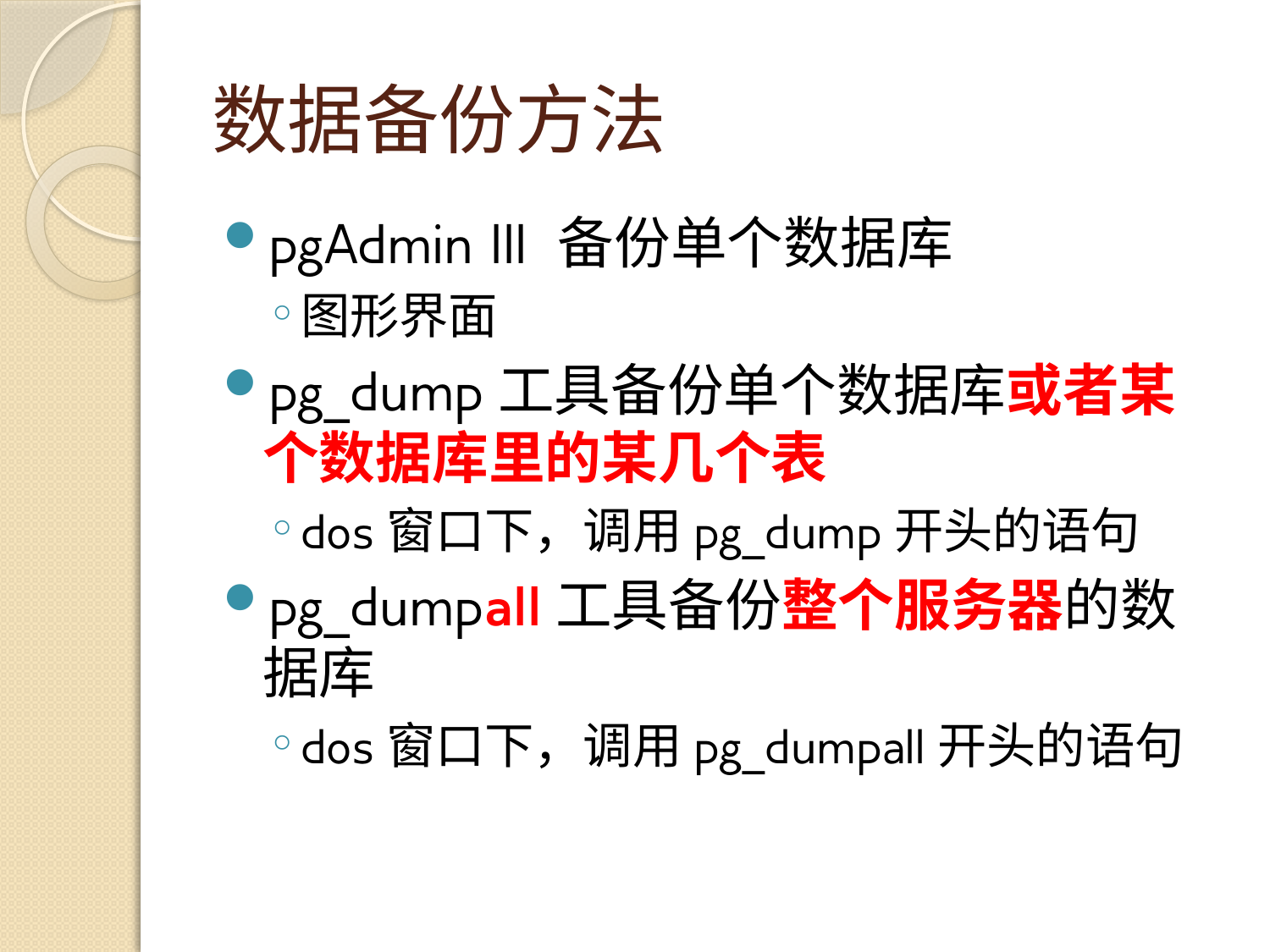

# 数据备份方法
pgAdmin III 备份单个数据库
图形界面
pg_dump工具备份单个数据库或者某个数据库里的某几个表
dos窗口下，调用pg_dump开头的语句
pg_dumpall工具备份整个服务器的数据库
dos窗口下，调用pg_dumpall开头的语句